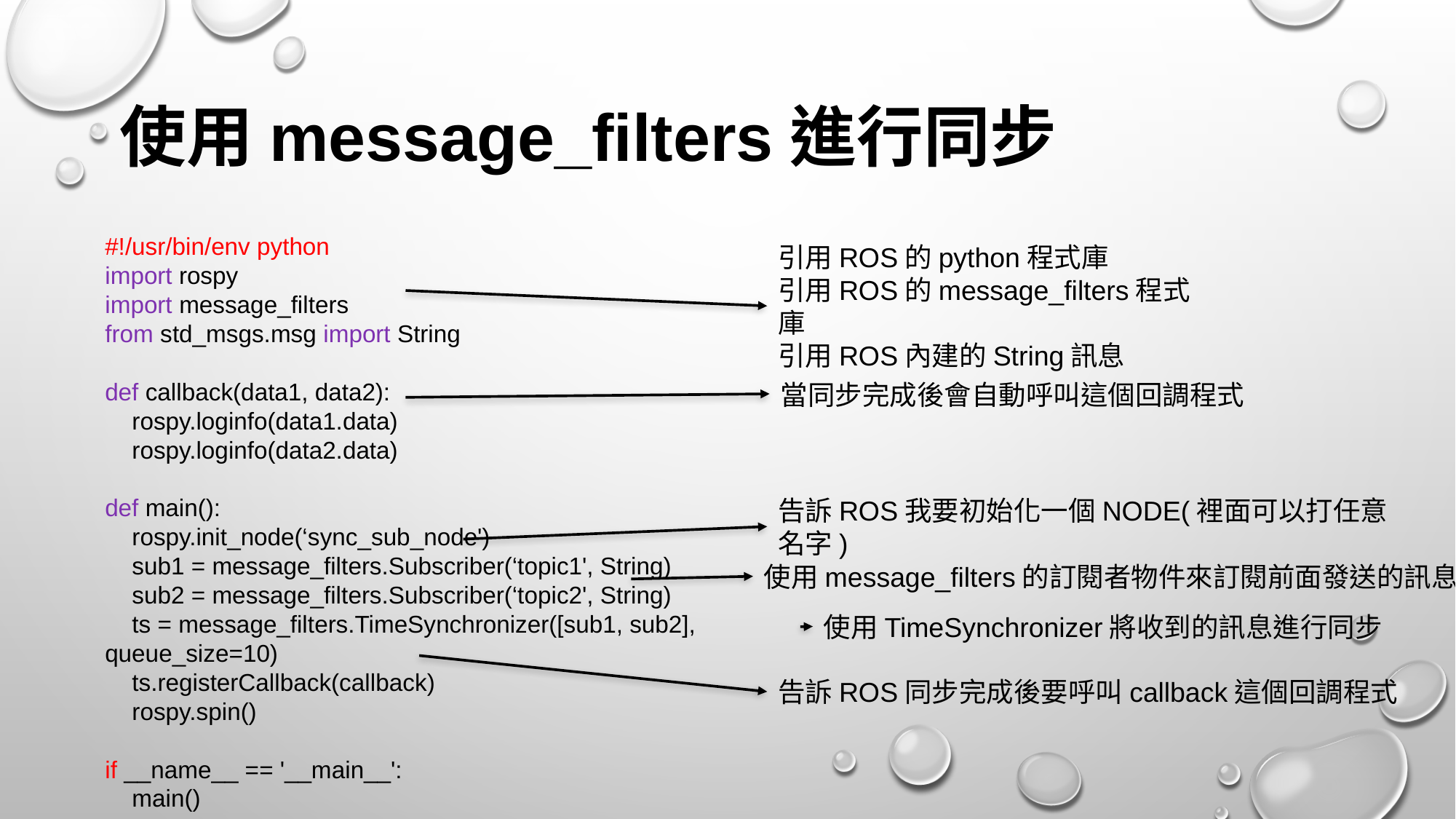

# 使用message_filters進行同步
#!/usr/bin/env python
import rospy
import message_filters
from std_msgs.msg import String

def callback(data1, data2):
    rospy.loginfo(data1.data)
    rospy.loginfo(data2.data)

def main():
    rospy.init_node(‘sync_sub_node')
    sub1 = message_filters.Subscriber(‘topic1', String)
    sub2 = message_filters.Subscriber(‘topic2', String)
    ts = message_filters.TimeSynchronizer([sub1, sub2], queue_size=10)
    ts.registerCallback(callback)
    rospy.spin()

if __name__ == '__main__':
    main()
引用ROS的python程式庫
引用ROS的message_filters程式庫
引用ROS內建的String訊息
當同步完成後會自動呼叫這個回調程式
告訴ROS我要初始化一個NODE(裡面可以打任意名字)
使用message_filters的訂閱者物件來訂閱前面發送的訊息
使用TimeSynchronizer將收到的訊息進行同步
告訴ROS同步完成後要呼叫callback這個回調程式